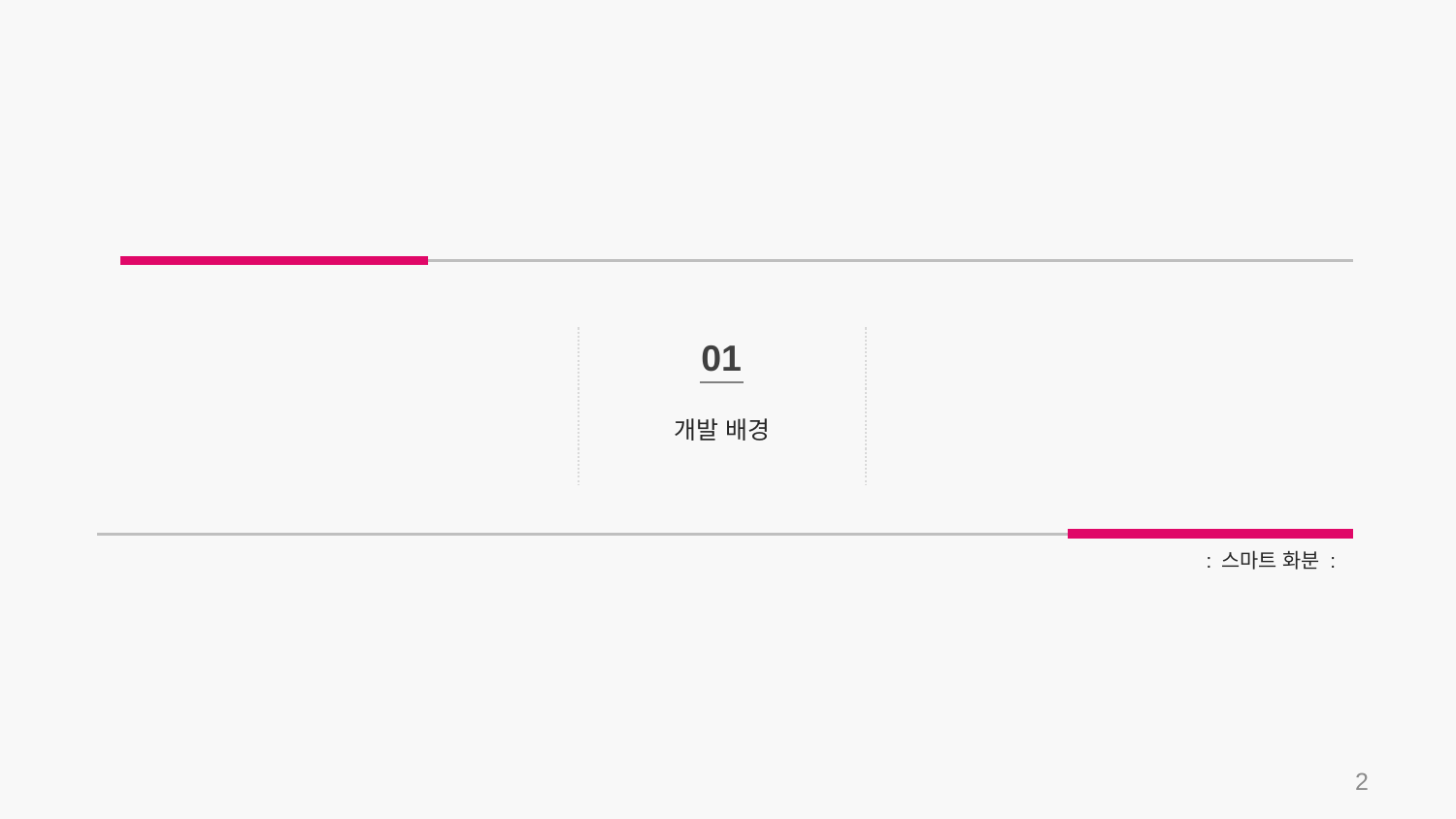

01
개발 배경
: 스마트 화분 :
2